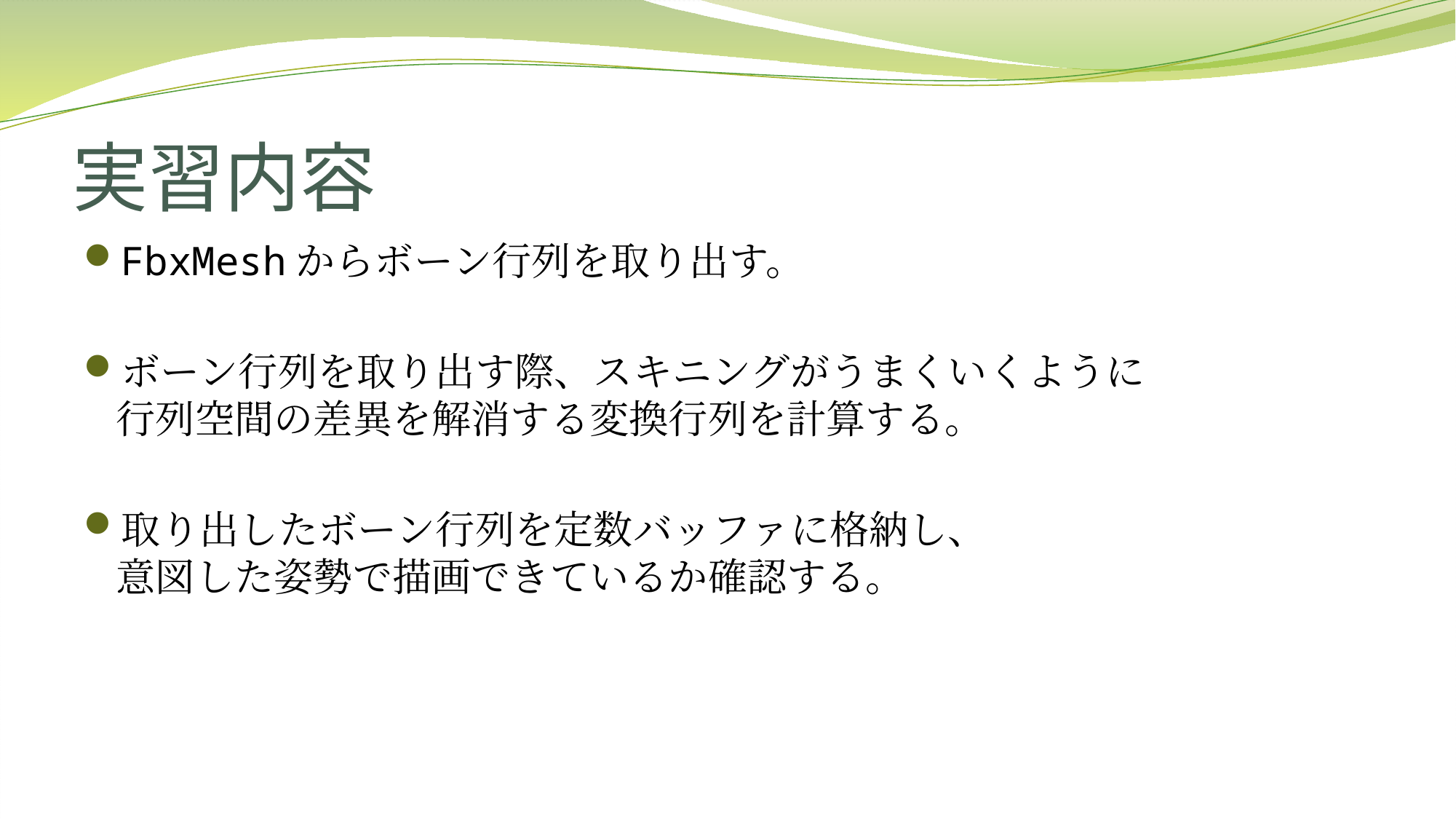

# 実習内容
FbxMeshからボーン行列を取り出す。

ボーン行列を取り出す際、スキニングがうまくいくように
行列空間の差異を解消する変換行列を計算する。

取り出したボーン行列を定数バッファに格納し、
意図した姿勢で描画できているか確認する。